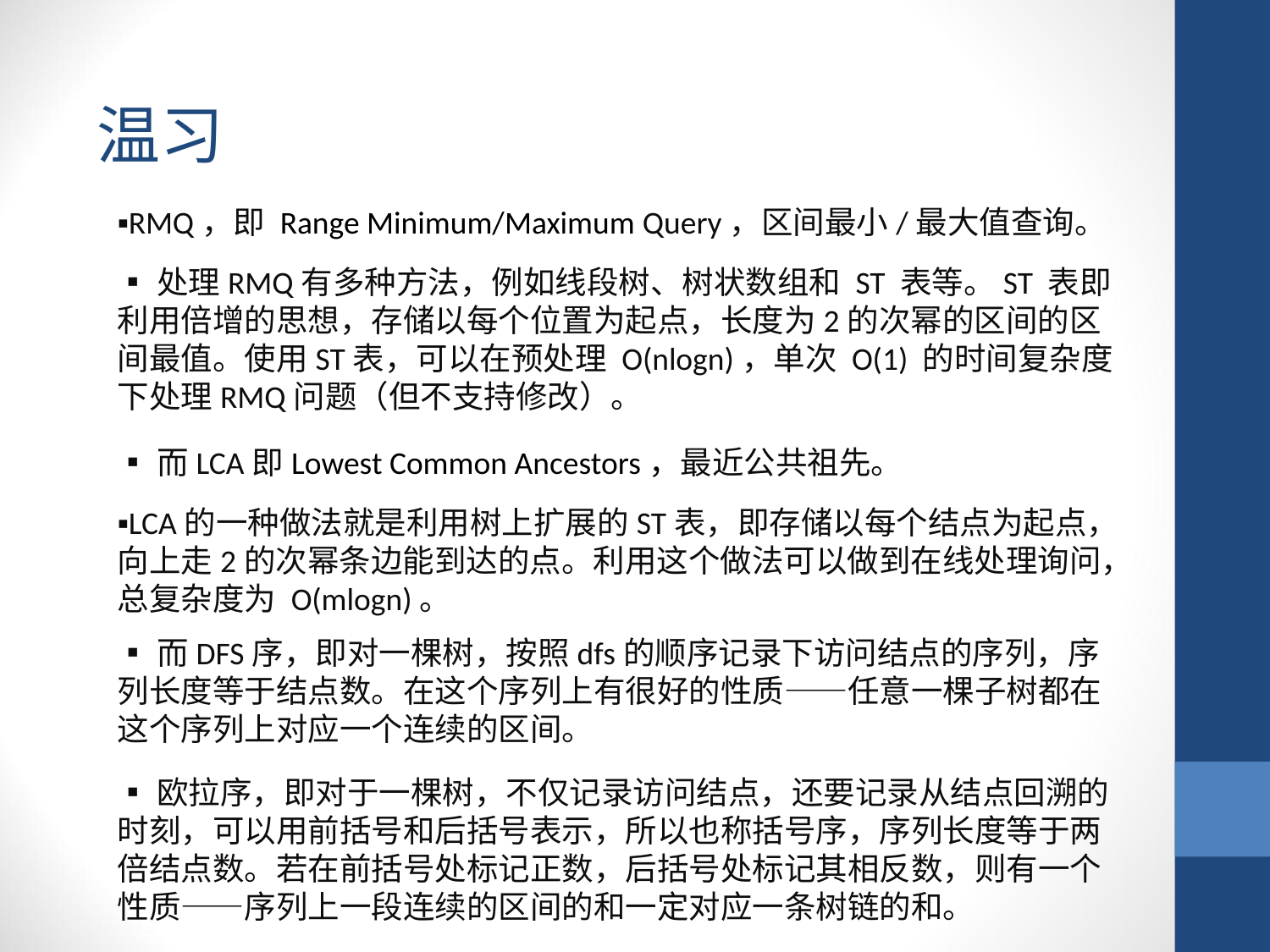

温习
▪RMQ，即 Range Minimum/Maximum Query，区间最小/最大值查询。
▪处理RMQ有多种方法，例如线段树、树状数组和 ST 表等。ST 表即利用倍增的思想，存储以每个位置为起点，长度为2的次幂的区间的区间最值。使用ST表，可以在预处理 O(nlogn)，单次 O(1) 的时间复杂度下处理RMQ问题（但不支持修改）。
▪而LCA即Lowest Common Ancestors，最近公共祖先。
▪LCA的一种做法就是利用树上扩展的ST表，即存储以每个结点为起点，向上走2的次幂条边能到达的点。利用这个做法可以做到在线处理询问，总复杂度为 O(mlogn)。
▪而DFS序，即对一棵树，按照dfs的顺序记录下访问结点的序列，序列长度等于结点数。在这个序列上有很好的性质——任意一棵子树都在这个序列上对应一个连续的区间。
▪欧拉序，即对于一棵树，不仅记录访问结点，还要记录从结点回溯的时刻，可以用前括号和后括号表示，所以也称括号序，序列长度等于两倍结点数。若在前括号处标记正数，后括号处标记其相反数，则有一个性质——序列上一段连续的区间的和一定对应一条树链的和。